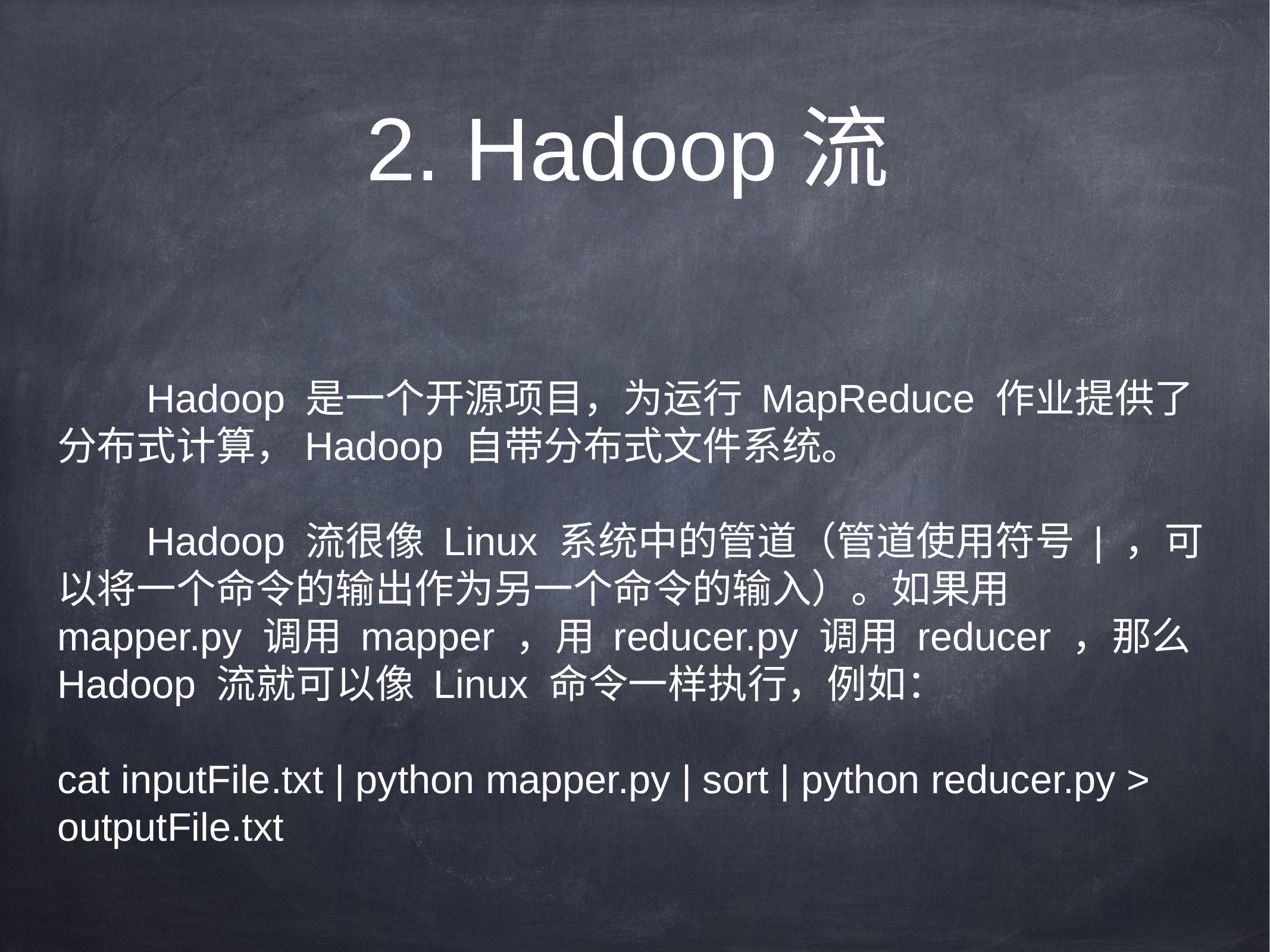

# 2. Hadoop流
	Hadoop 是一个开源项目，为运行 MapReduce 作业提供了分布式计算，Hadoop 自带分布式文件系统。

	Hadoop 流很像 Linux 系统中的管道（管道使用符号 | ，可以将一个命令的输出作为另一个命令的输入）。如果用 mapper.py 调用 mapper ，用 reducer.py 调用 reducer ，那么 Hadoop 流就可以像 Linux 命令一样执行，例如：

cat inputFile.txt | python mapper.py | sort | python reducer.py > outputFile.txt